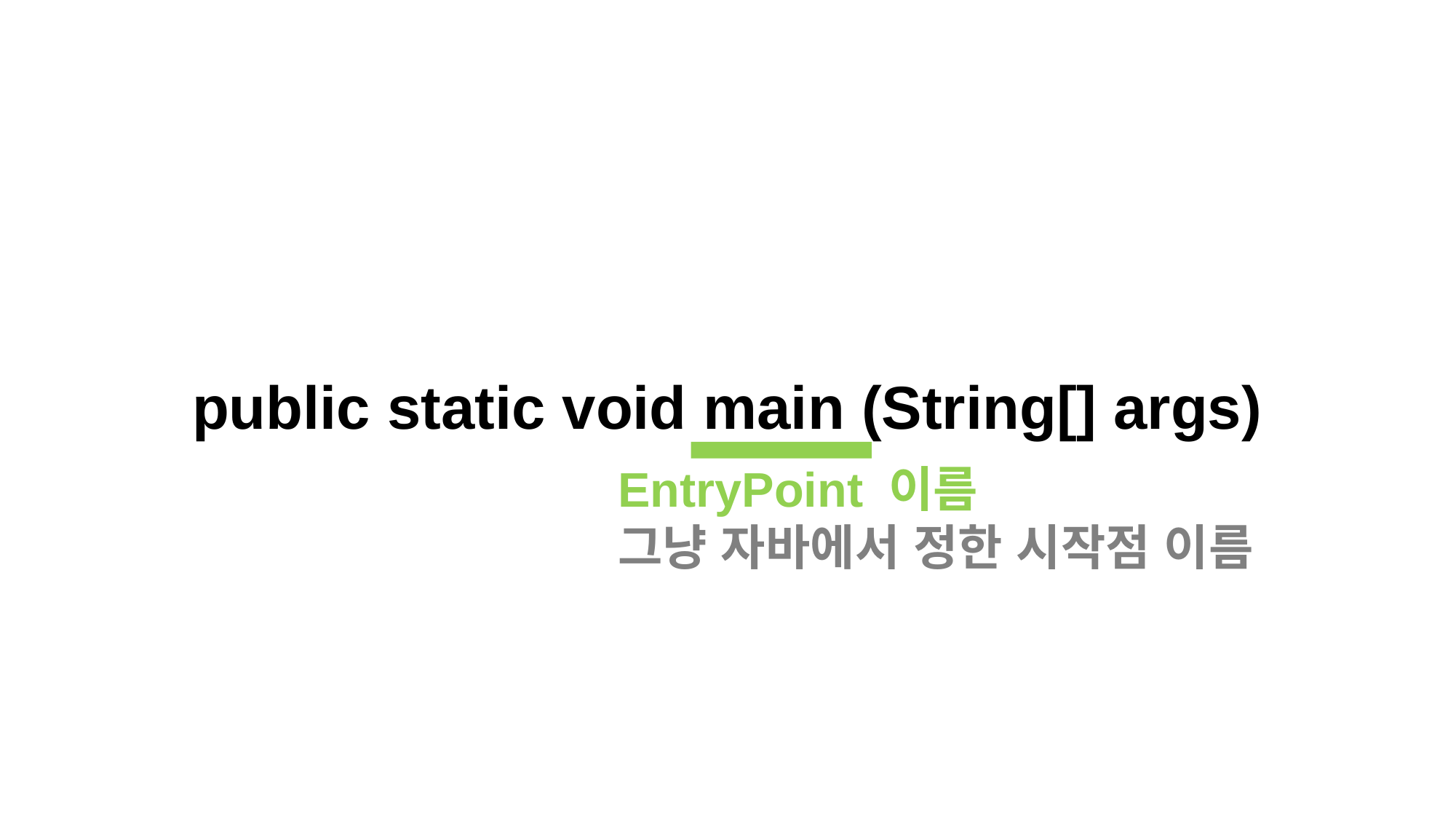

# public static void main (String[] args)

EntryPoint 이름
그냥 자바에서 정한 시작점 이름